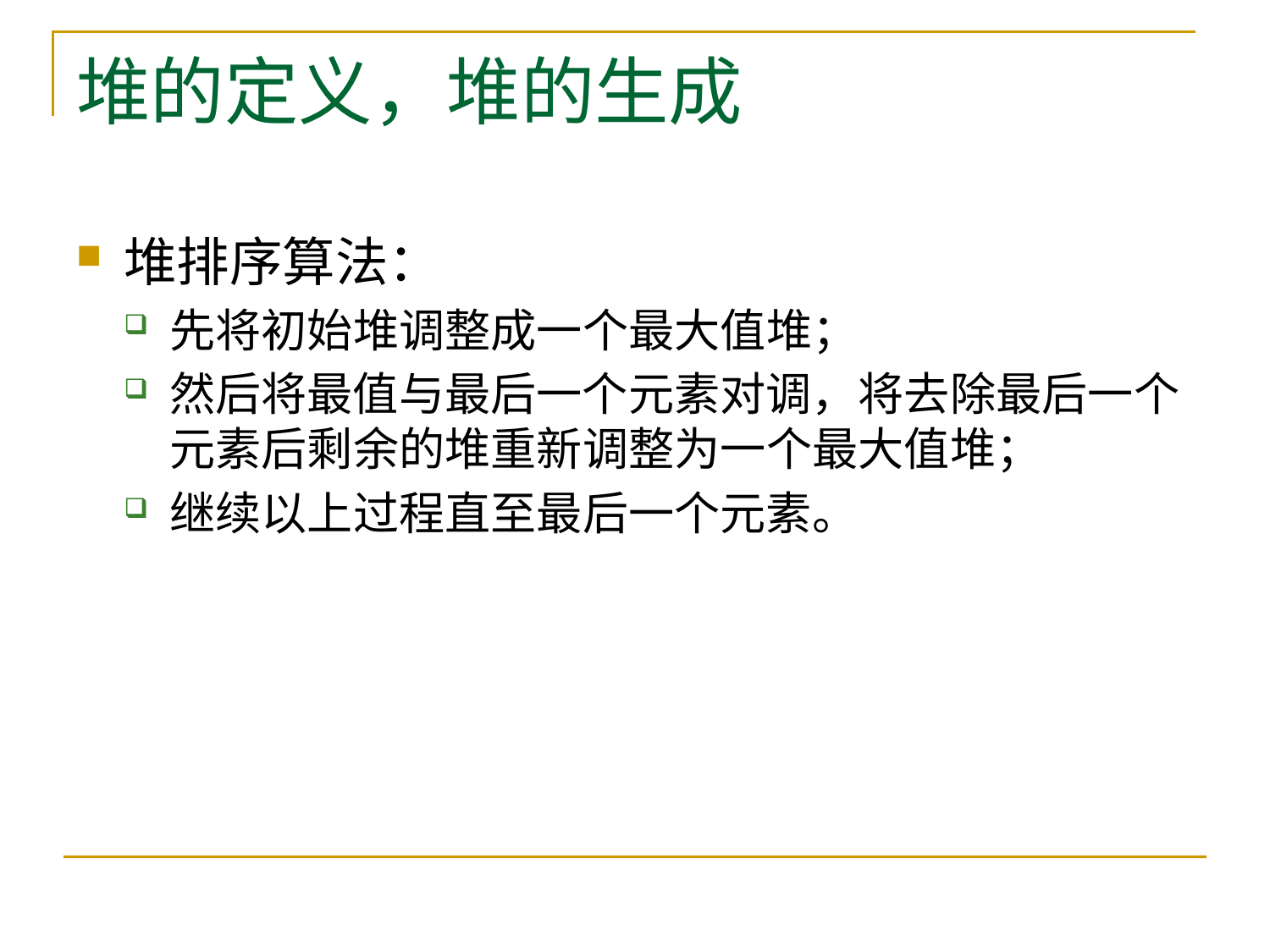

# 堆的定义，堆的生成
堆排序算法：
先将初始堆调整成一个最大值堆；
然后将最值与最后一个元素对调，将去除最后一个元素后剩余的堆重新调整为一个最大值堆；
继续以上过程直至最后一个元素。